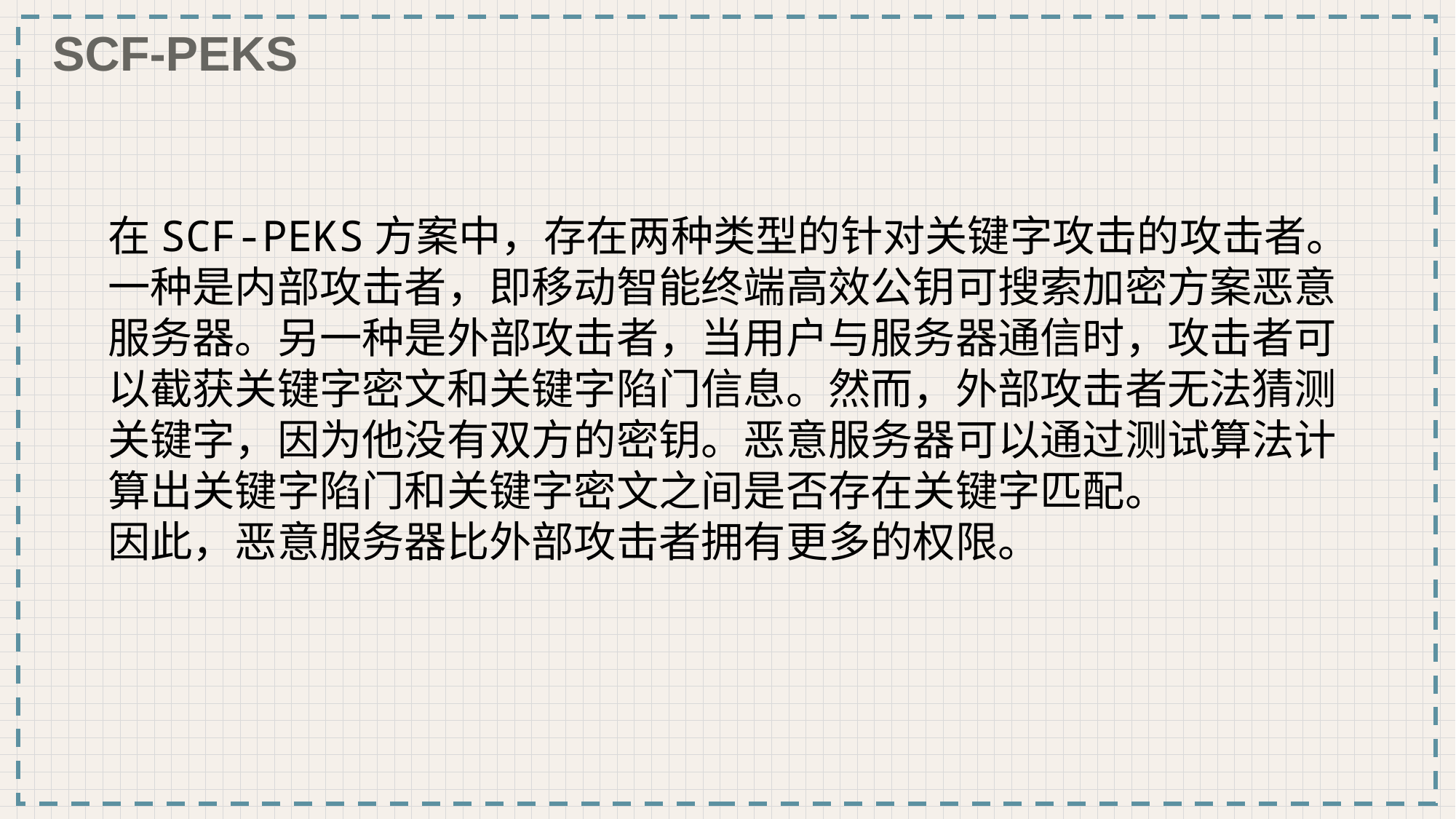

SCF-PEKS
在SCF-PEKS方案中，存在两种类型的针对关键字攻击的攻击者。
一种是内部攻击者，即移动智能终端高效公钥可搜索加密方案恶意服务器。另一种是外部攻击者，当用户与服务器通信时，攻击者可以截获关键字密文和关键字陷门信息。然而，外部攻击者无法猜测关键字，因为他没有双方的密钥。恶意服务器可以通过测试算法计算出关键字陷门和关键字密文之间是否存在关键字匹配。
因此，恶意服务器比外部攻击者拥有更多的权限。